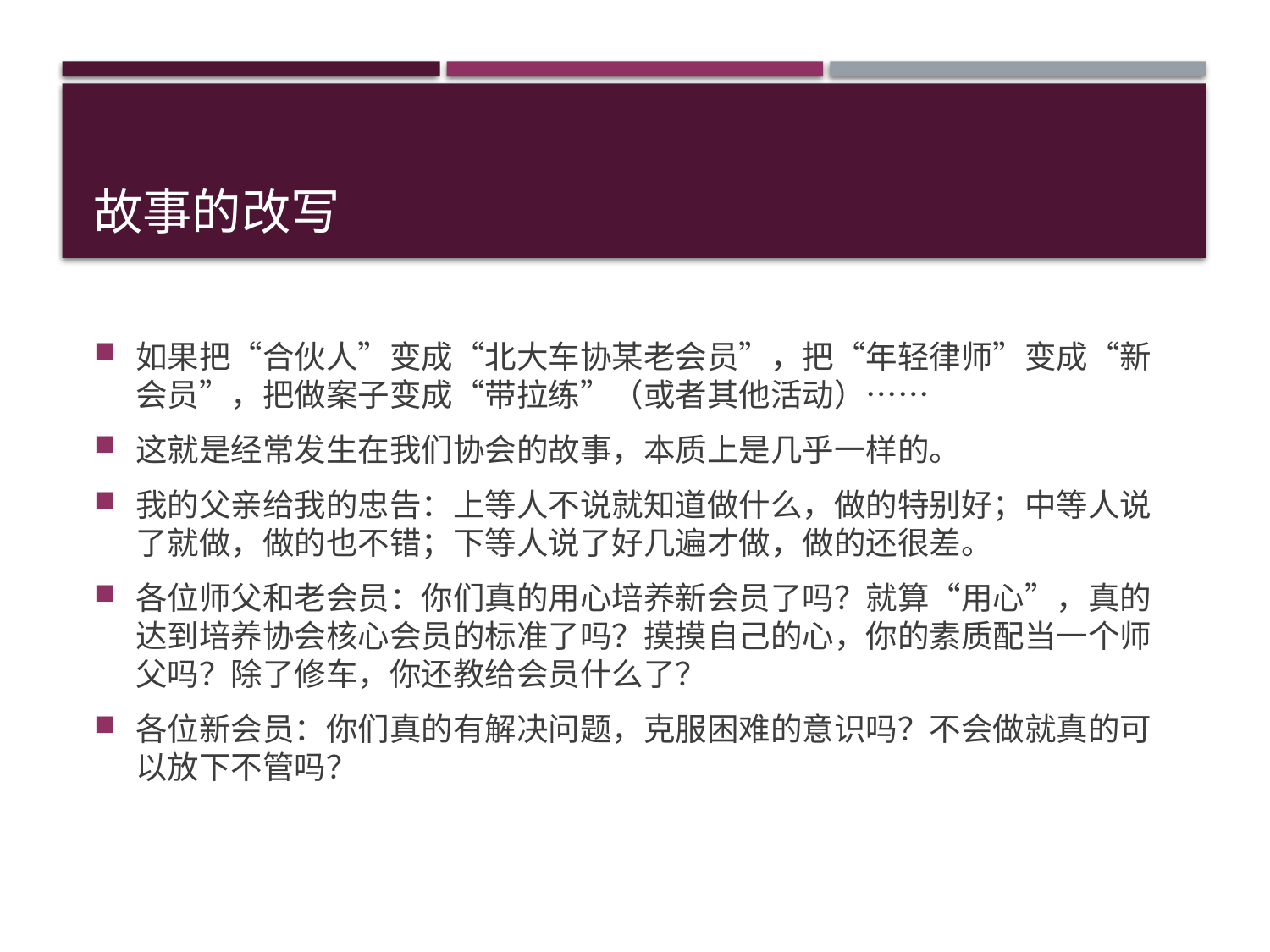

# 故事的改写
如果把“合伙人”变成“北大车协某老会员”，把“年轻律师”变成“新会员”，把做案子变成“带拉练”（或者其他活动）……
这就是经常发生在我们协会的故事，本质上是几乎一样的。
我的父亲给我的忠告：上等人不说就知道做什么，做的特别好；中等人说了就做，做的也不错；下等人说了好几遍才做，做的还很差。
各位师父和老会员：你们真的用心培养新会员了吗？就算“用心”，真的达到培养协会核心会员的标准了吗？摸摸自己的心，你的素质配当一个师父吗？除了修车，你还教给会员什么了？
各位新会员：你们真的有解决问题，克服困难的意识吗？不会做就真的可以放下不管吗？